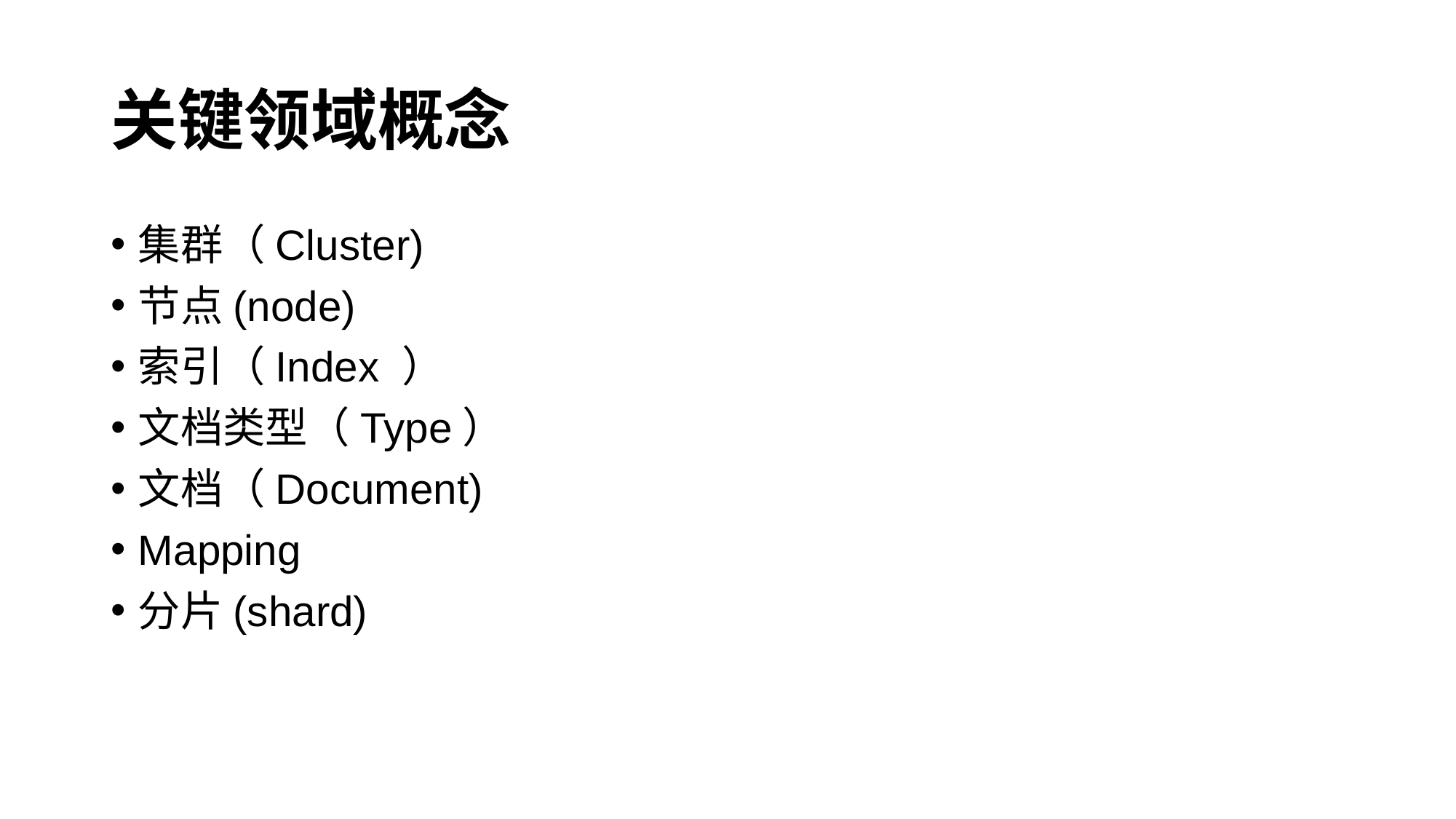

# 关键领域概念
集群（Cluster)
节点(node)
索引（Index ）
文档类型（Type）
文档（Document)
Mapping
分片(shard)